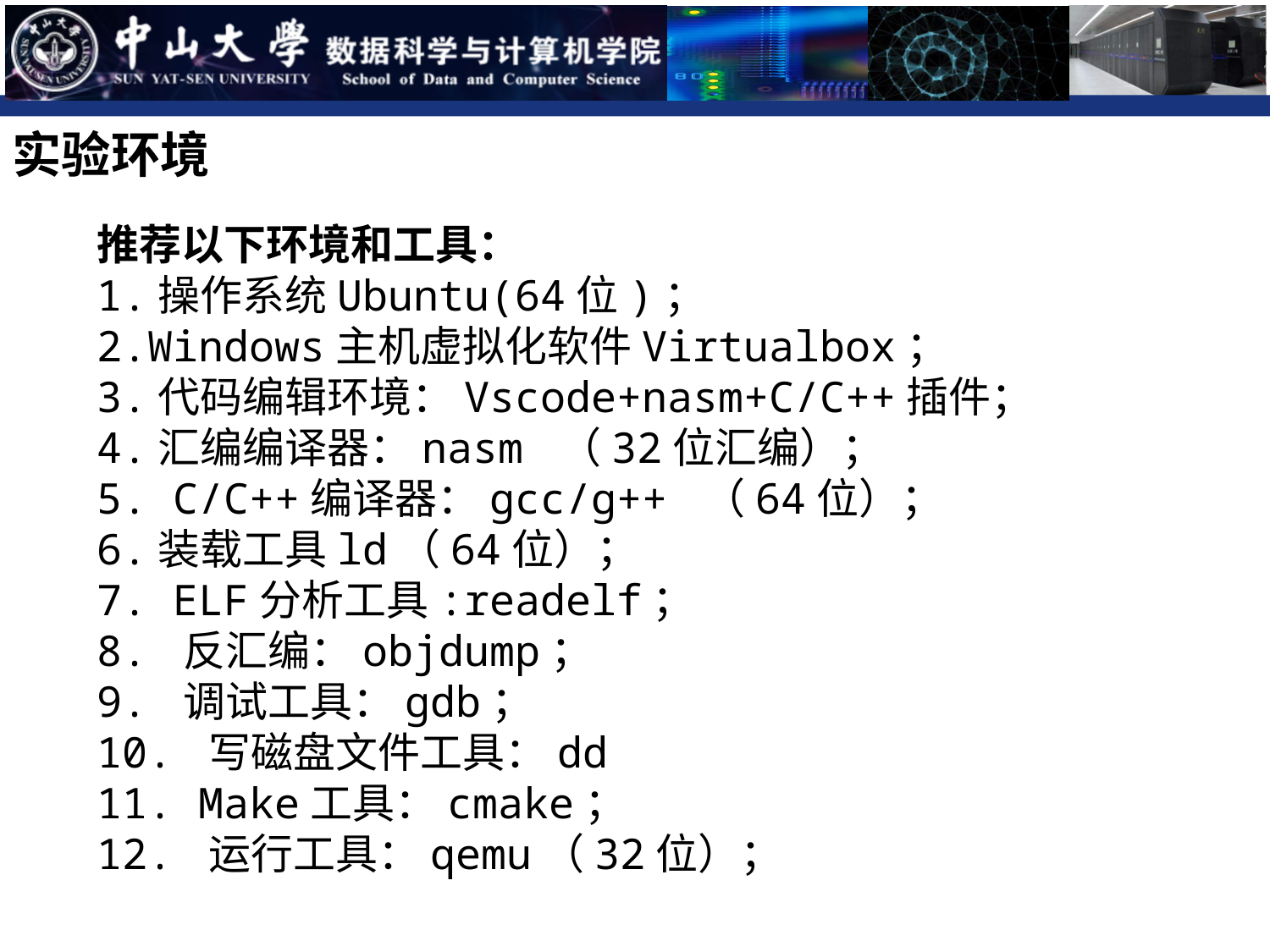

实验环境
推荐以下环境和工具：
1.操作系统Ubuntu(64位)；
2.Windows主机虚拟化软件Virtualbox；
3.代码编辑环境：Vscode+nasm+C/C++插件；
4.汇编编译器：nasm （32位汇编）；
5. C/C++编译器：gcc/g++ （64位）；
6.装载工具ld（64位）；
7. ELF分析工具:readelf；
8. 反汇编：objdump；
9. 调试工具：gdb；
10. 写磁盘文件工具：dd
11. Make工具：cmake；
12. 运行工具：qemu（32位）；

22